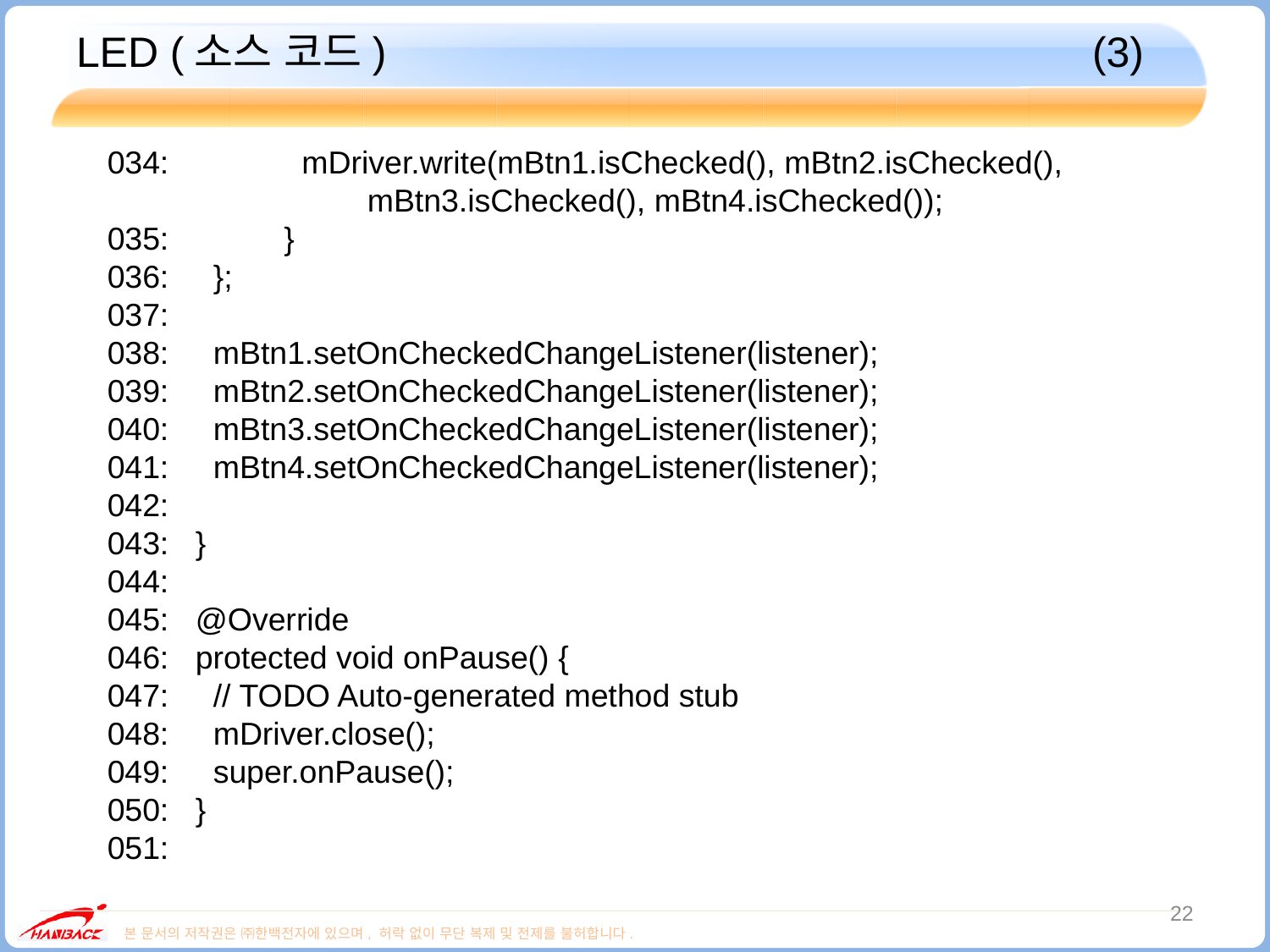

# LED (소스 코드)						(3)
034:               mDriver.write(mBtn1.isChecked(), mBtn2.isChecked(), 		               mBtn3.isChecked(), mBtn4.isChecked());
035:             }
036:     };
037:
038:     mBtn1.setOnCheckedChangeListener(listener);
039:     mBtn2.setOnCheckedChangeListener(listener);
040:     mBtn3.setOnCheckedChangeListener(listener);
041:     mBtn4.setOnCheckedChangeListener(listener);
042:
043:   }
044:
045:   @Override
046:   protected void onPause() {
047:     // TODO Auto-generated method stub
048:     mDriver.close();
049:     super.onPause();
050:   }
051:
22